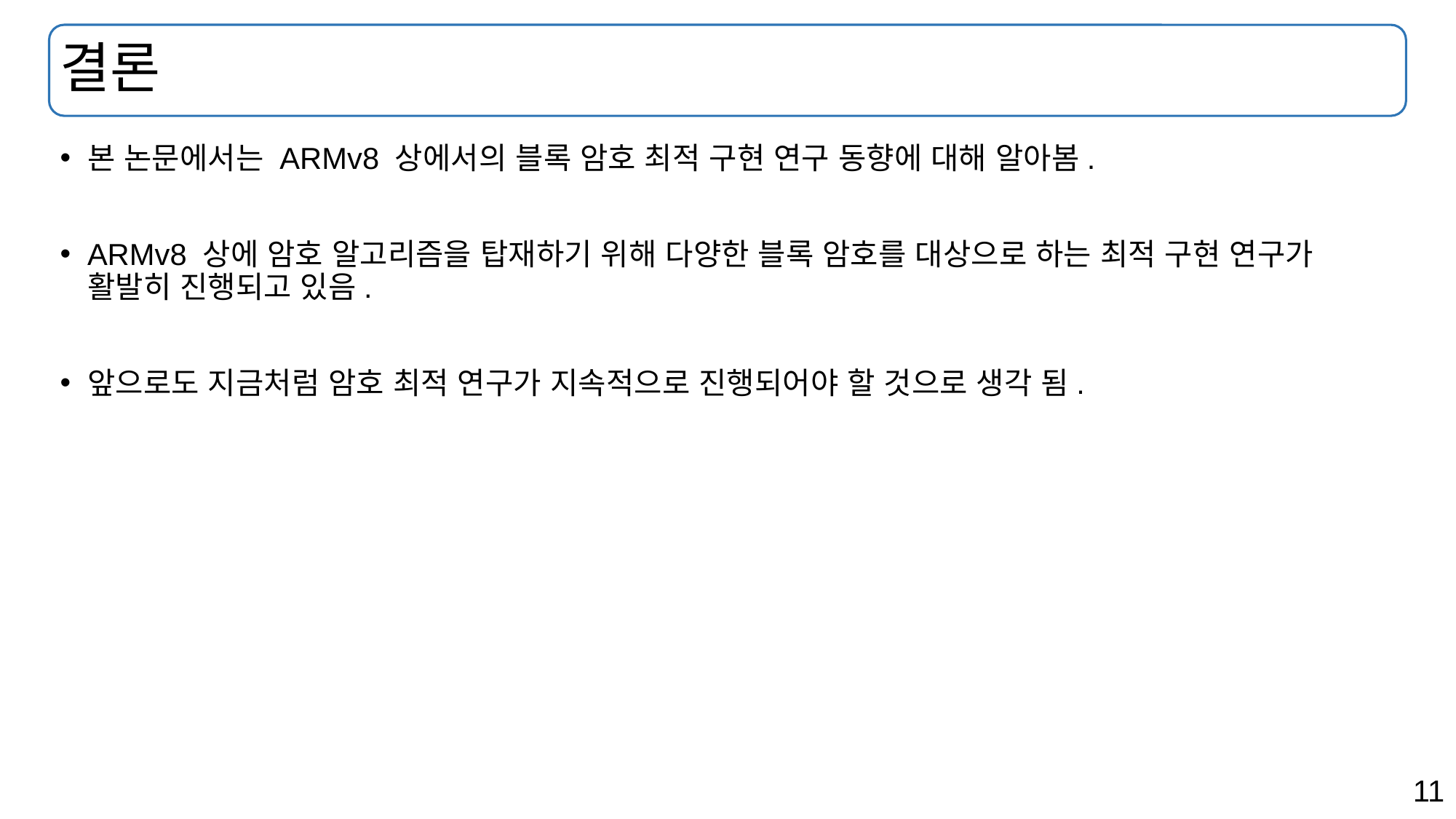

# 결론
본 논문에서는 ARMv8 상에서의 블록 암호 최적 구현 연구 동향에 대해 알아봄.

ARMv8 상에 암호 알고리즘을 탑재하기 위해 다양한 블록 암호를 대상으로 하는 최적 구현 연구가 활발히 진행되고 있음.

앞으로도 지금처럼 암호 최적 연구가 지속적으로 진행되어야 할 것으로 생각 됨.